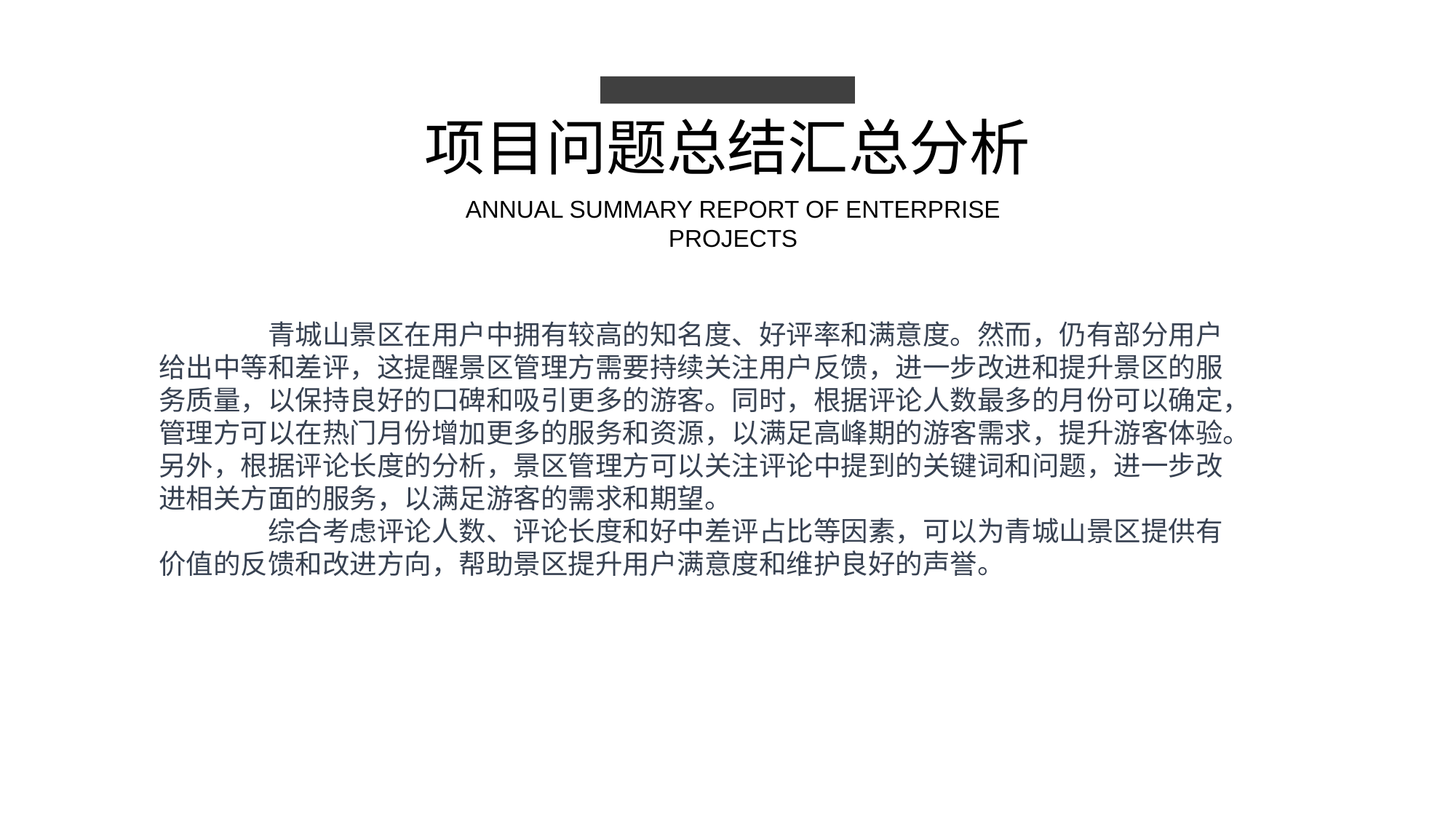

项目问题总结汇总分析
ANNUAL SUMMARY REPORT OF ENTERPRISE PROJECTS
	青城山景区在用户中拥有较高的知名度、好评率和满意度。然而，仍有部分用户给出中等和差评，这提醒景区管理方需要持续关注用户反馈，进一步改进和提升景区的服务质量，以保持良好的口碑和吸引更多的游客。同时，根据评论人数最多的月份可以确定，管理方可以在热门月份增加更多的服务和资源，以满足高峰期的游客需求，提升游客体验。另外，根据评论长度的分析，景区管理方可以关注评论中提到的关键词和问题，进一步改进相关方面的服务，以满足游客的需求和期望。
	综合考虑评论人数、评论长度和好中差评占比等因素，可以为青城山景区提供有价值的反馈和改进方向，帮助景区提升用户满意度和维护良好的声誉。